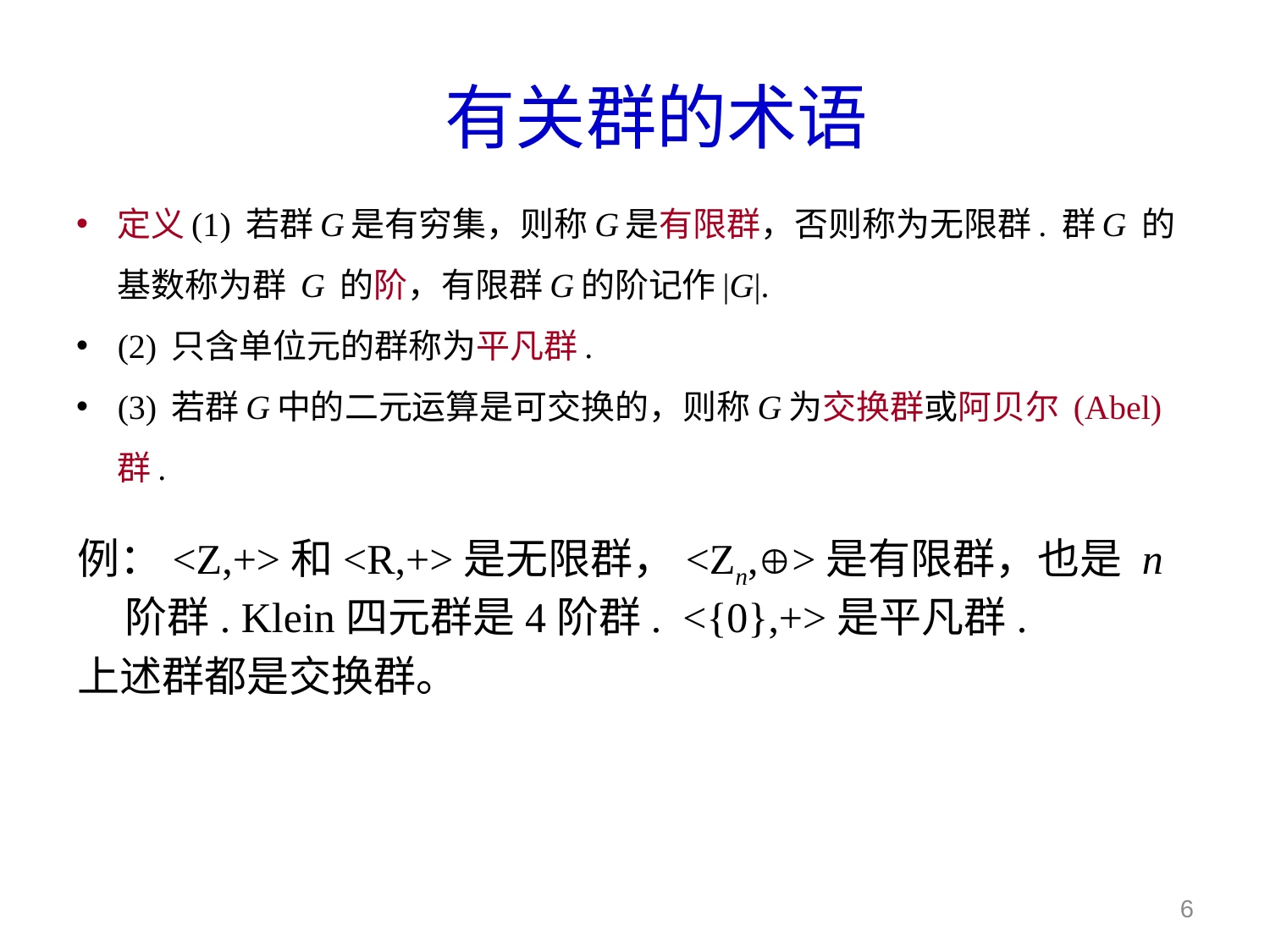

# 有关群的术语
定义(1) 若群G是有穷集，则称G是有限群，否则称为无限群. 群G 的基数称为群 G 的阶，有限群G的阶记作|G|.
(2) 只含单位元的群称为平凡群.
(3) 若群G中的二元运算是可交换的，则称G为交换群或阿贝尔 (Abel) 群.
例：<Z,+>和<R,+>是无限群，<Zn,⊕>是有限群，也是 n 阶群. Klein四元群是4阶群.  <{0},+>是平凡群.
上述群都是交换群。
6